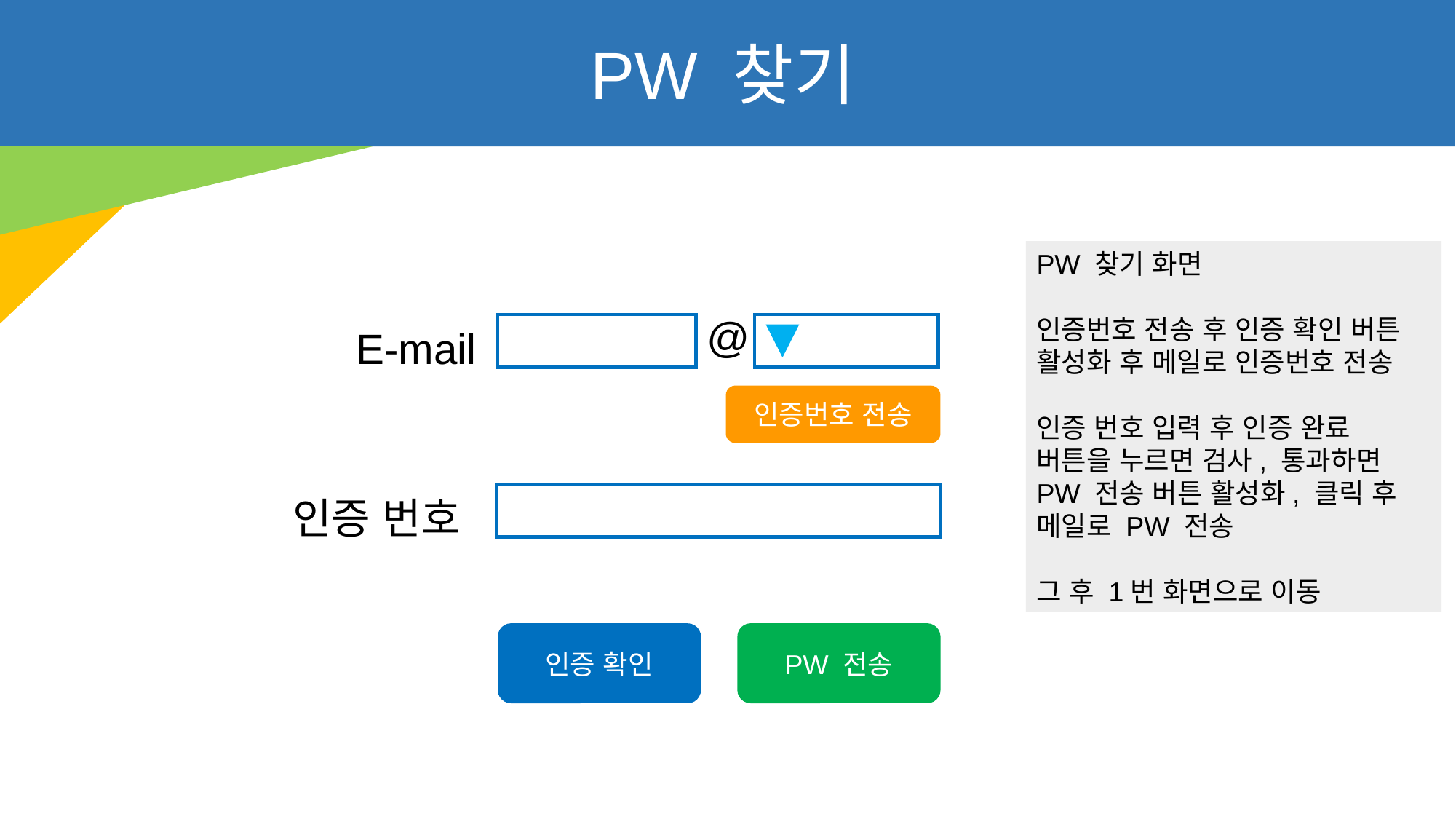

PW 찾기
PW 찾기 화면

인증번호 전송 후 인증 확인 버튼 활성화 후 메일로 인증번호 전송

인증 번호 입력 후 인증 완료 버튼을 누르면 검사, 통과하면 PW 전송 버튼 활성화, 클릭 후 메일로 PW 전송

그 후 1번 화면으로 이동
@

E-mail

인증번호 전송

인증 번호
인증 확인
PW 전송